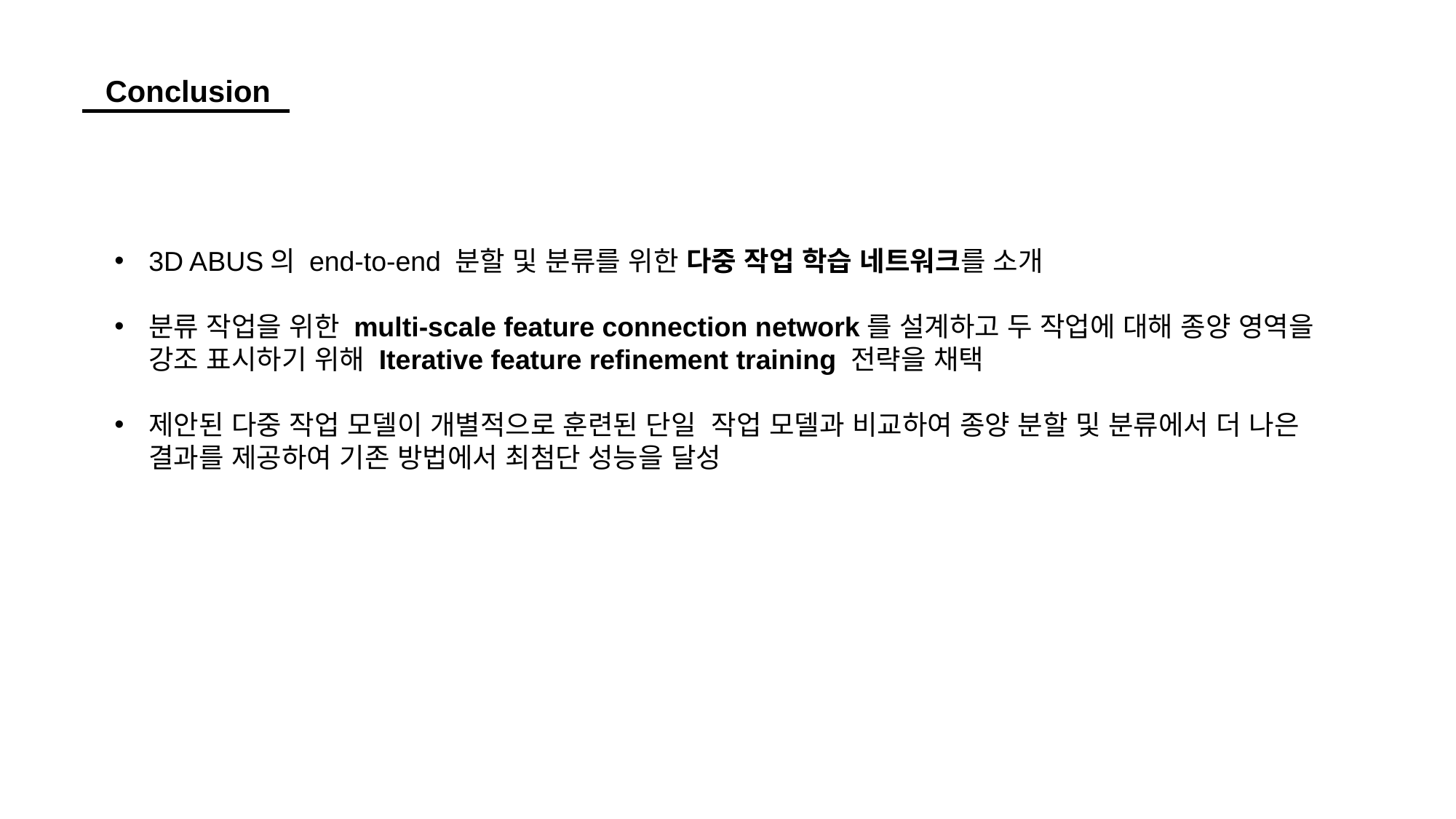

Conclusion
3D ABUS의 end-to-end 분할 및 분류를 위한 다중 작업 학습 네트워크를 소개

분류 작업을 위한 multi-scale feature connection network를 설계하고 두 작업에 대해 종양 영역을 강조 표시하기 위해 Iterative feature refinement training 전략을 채택

제안된 다중 작업 모델이 개별적으로 훈련된 단일  작업 모델과 비교하여 종양 분할 및 분류에서 더 나은 결과를 제공하여 기존 방법에서 최첨단 성능을 달성